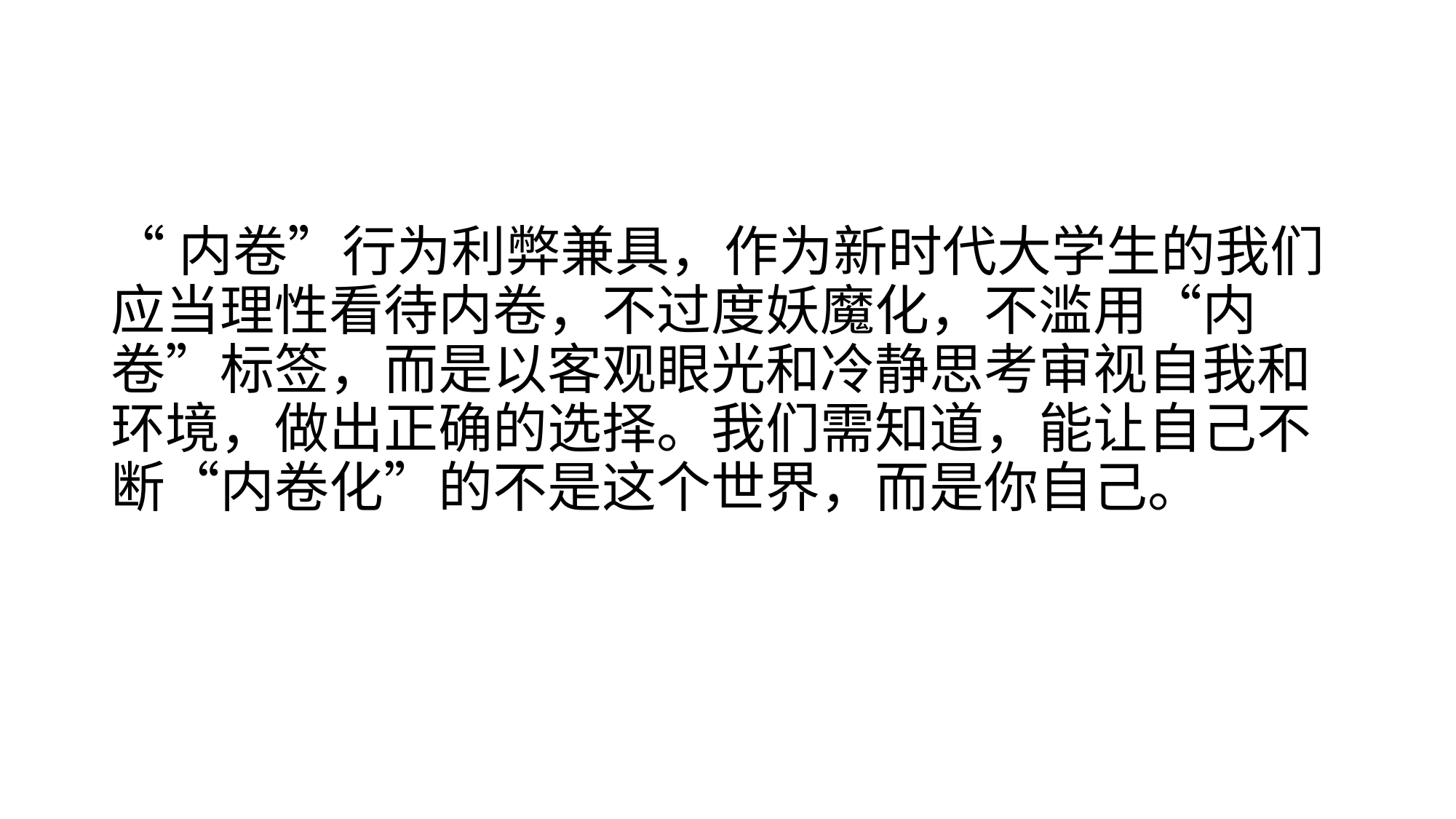

“内卷”行为利弊兼具，作为新时代大学生的我们应当理性看待内卷，不过度妖魔化，不滥用“内卷”标签，而是以客观眼光和冷静思考审视自我和环境，做出正确的选择。我们需知道，能让自己不断“内卷化”的不是这个世界，而是你自己。